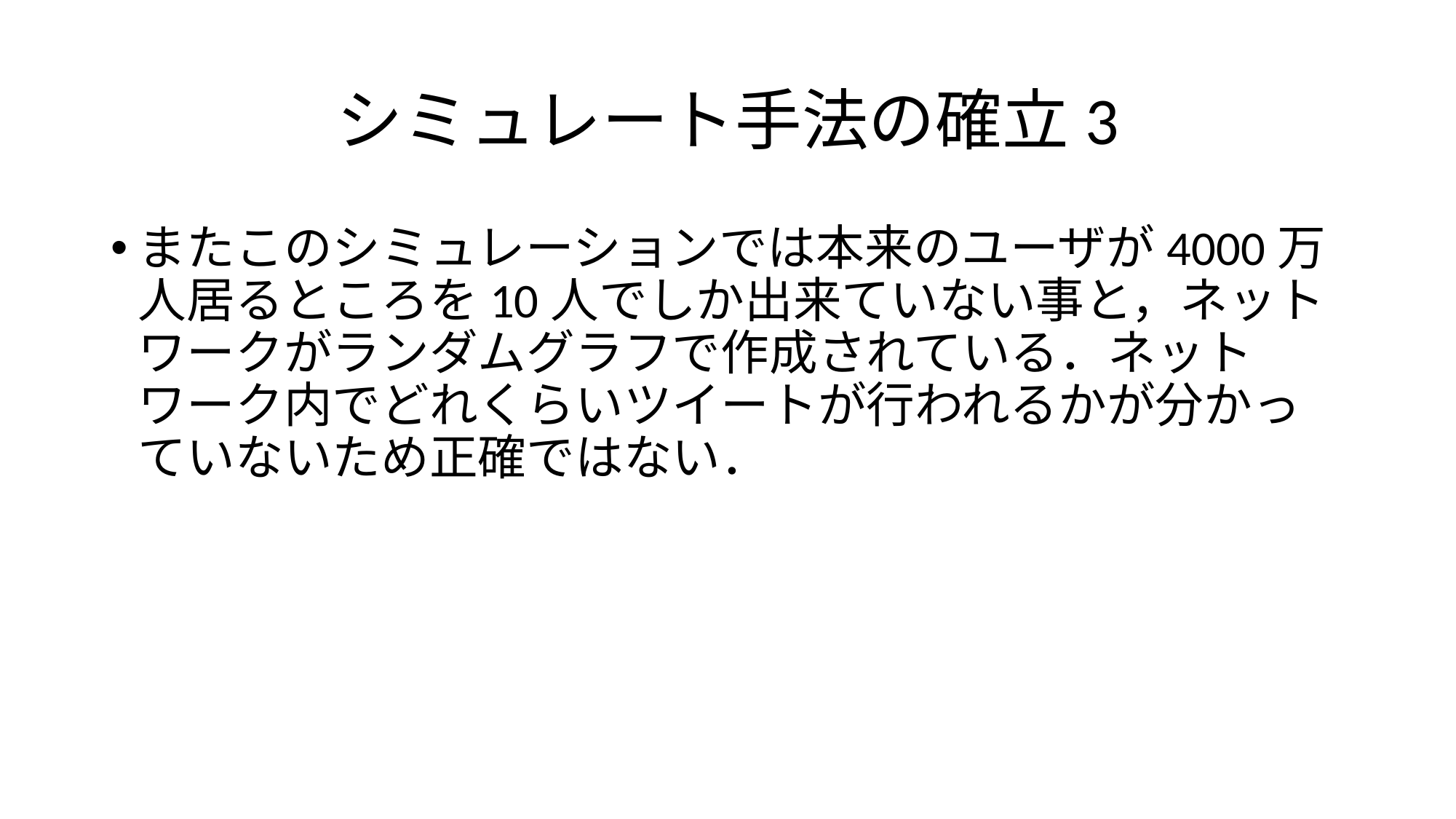

# シミュレート手法の確立3
またこのシミュレーションでは本来のユーザが4000万人居るところを10人でしか出来ていない事と，ネットワークがランダムグラフで作成されている．ネットワーク内でどれくらいツイートが行われるかが分かっていないため正確ではない．